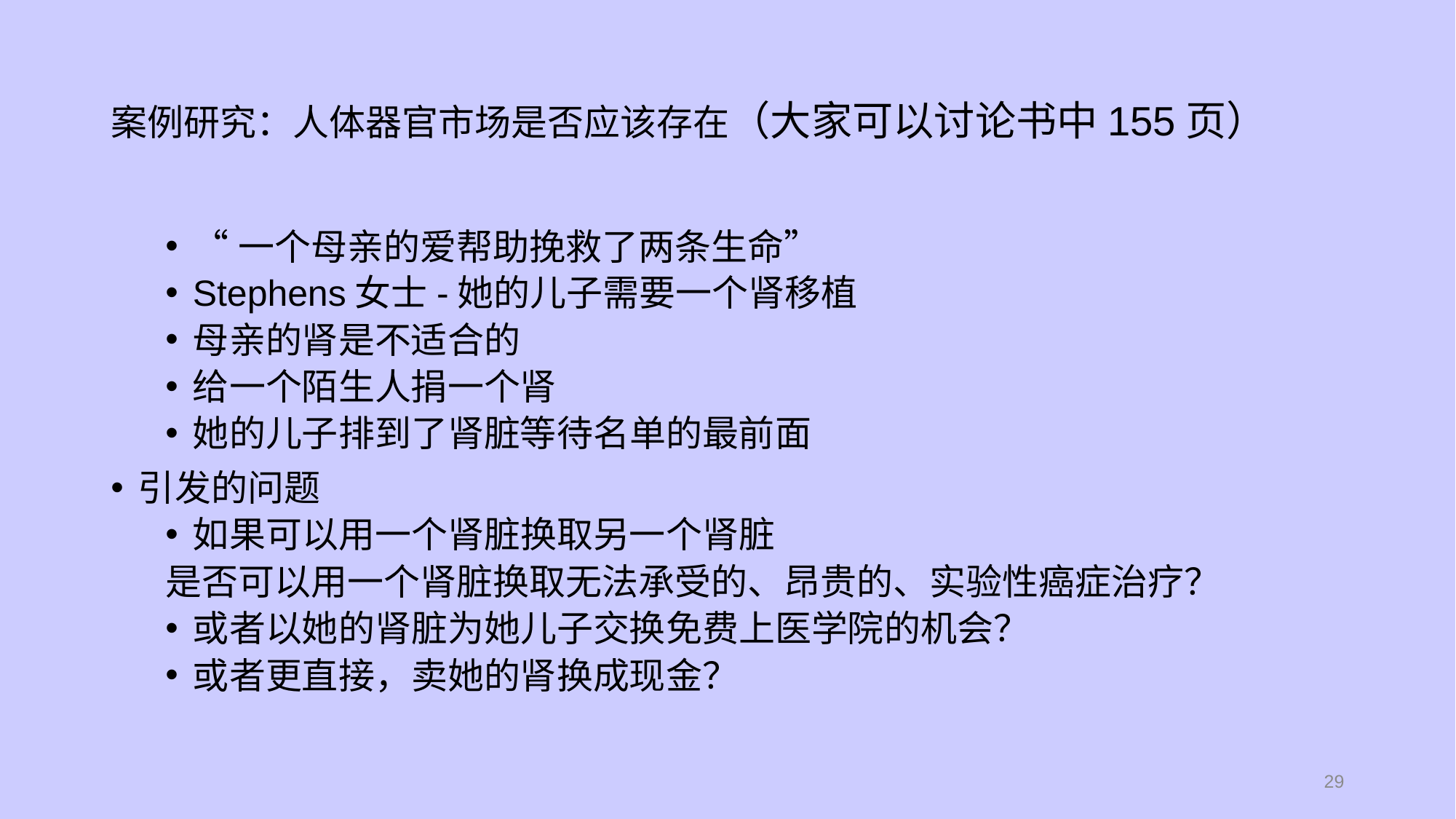

# 案例研究：人体器官市场是否应该存在（大家可以讨论书中155页）
“一个母亲的爱帮助挽救了两条生命”
Stephens女士-她的儿子需要一个肾移植
母亲的肾是不适合的
给一个陌生人捐一个肾
她的儿子排到了肾脏等待名单的最前面
引发的问题
如果可以用一个肾脏换取另一个肾脏
是否可以用一个肾脏换取无法承受的、昂贵的、实验性癌症治疗？
或者以她的肾脏为她儿子交换免费上医学院的机会？
或者更直接，卖她的肾换成现金？

29